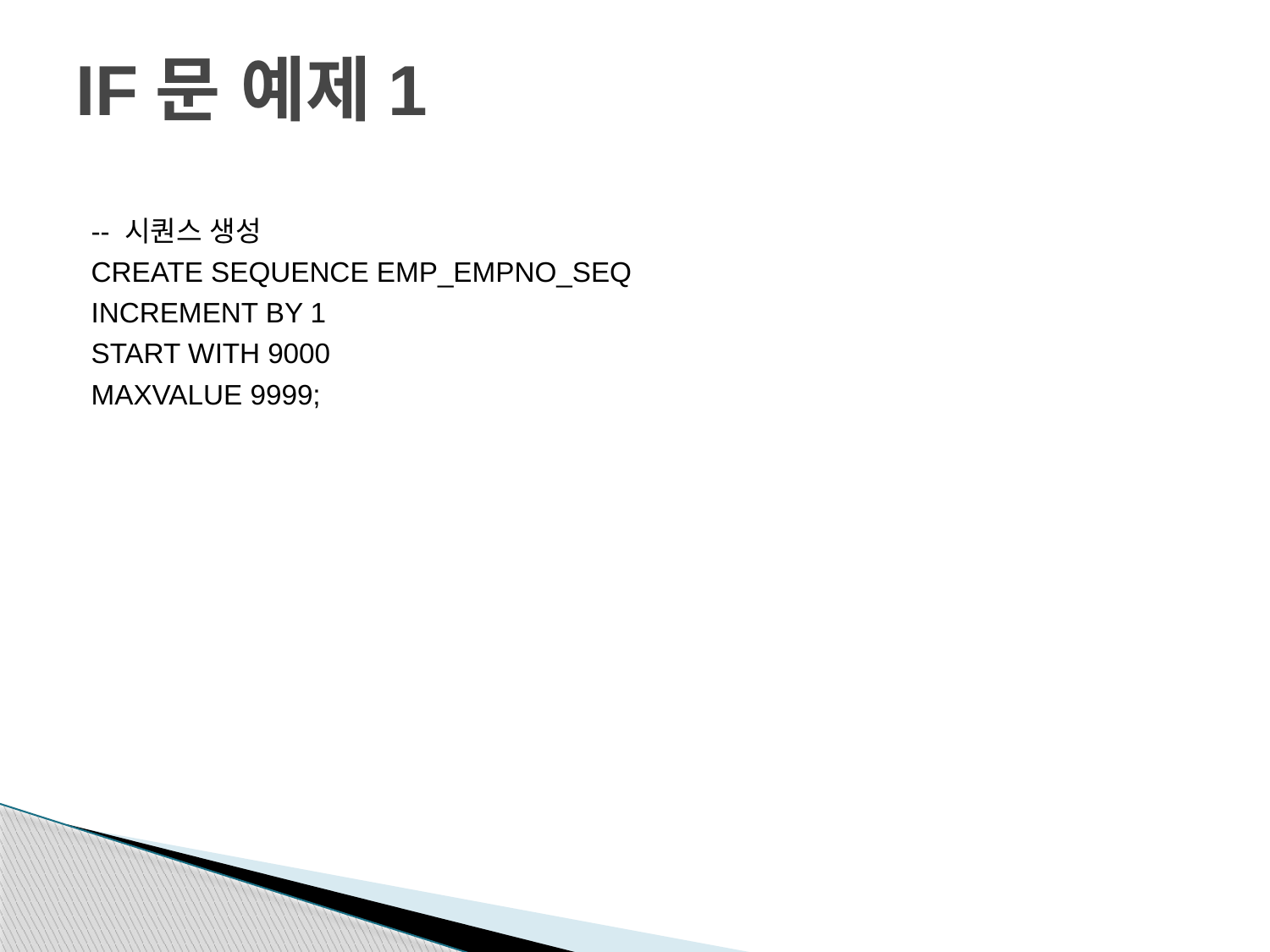

# IF문 예제1

-- 시퀀스 생성
CREATE SEQUENCE EMP_EMPNO_SEQ
INCREMENT BY 1
START WITH 9000
MAXVALUE 9999;